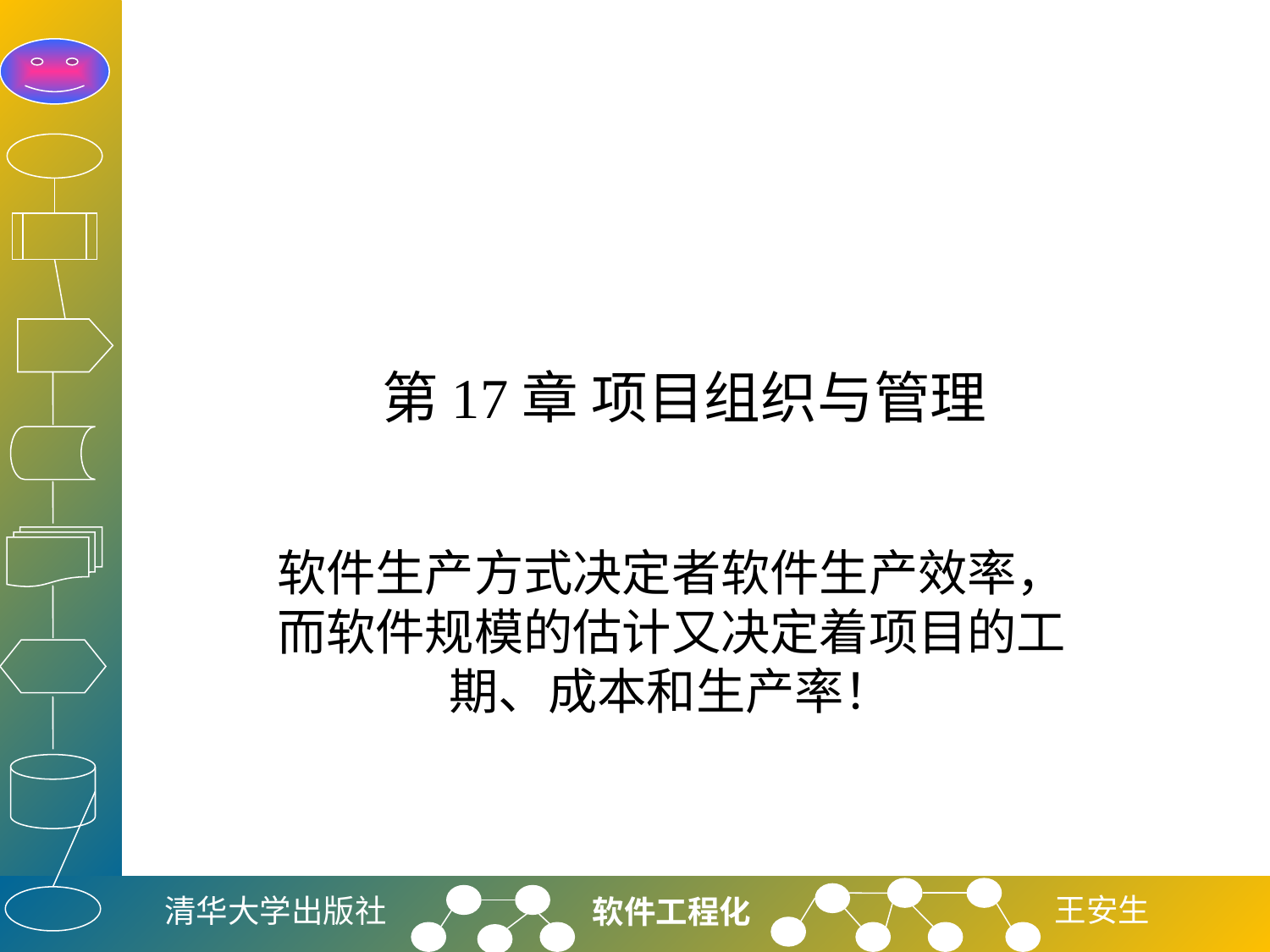

# 第17章 项目组织与管理
软件生产方式决定者软件生产效率，而软件规模的估计又决定着项目的工期、成本和生产率！